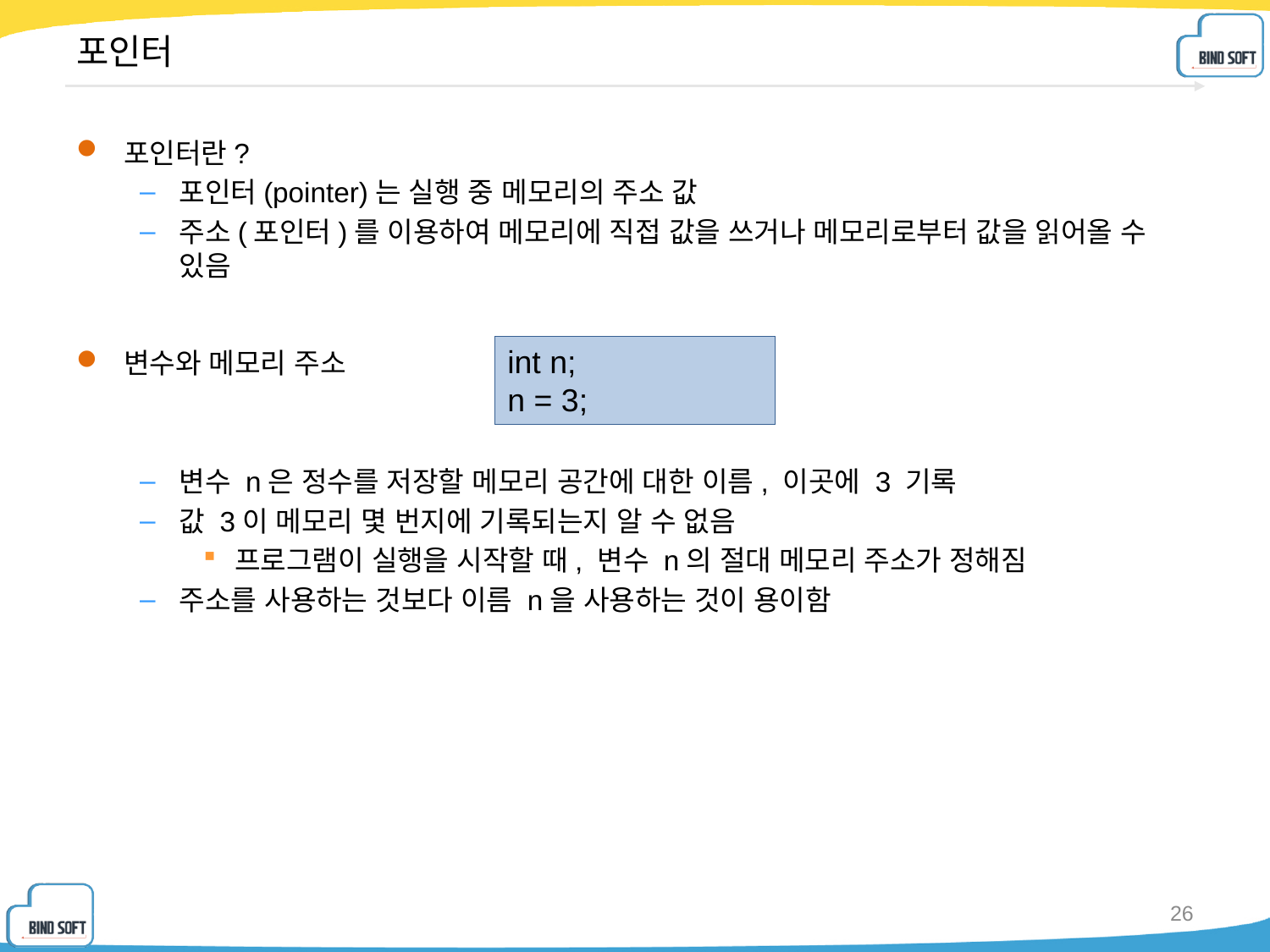

# 포인터
포인터란?
포인터(pointer)는 실행 중 메모리의 주소 값
주소(포인터)를 이용하여 메모리에 직접 값을 쓰거나 메모리로부터 값을 읽어올 수 있음

변수와 메모리 주소

변수 n은 정수를 저장할 메모리 공간에 대한 이름, 이곳에 3 기록
값 3이 메모리 몇 번지에 기록되는지 알 수 없음
프로그램이 실행을 시작할 때, 변수 n의 절대 메모리 주소가 정해짐
주소를 사용하는 것보다 이름 n을 사용하는 것이 용이함
int n;
n = 3;
26